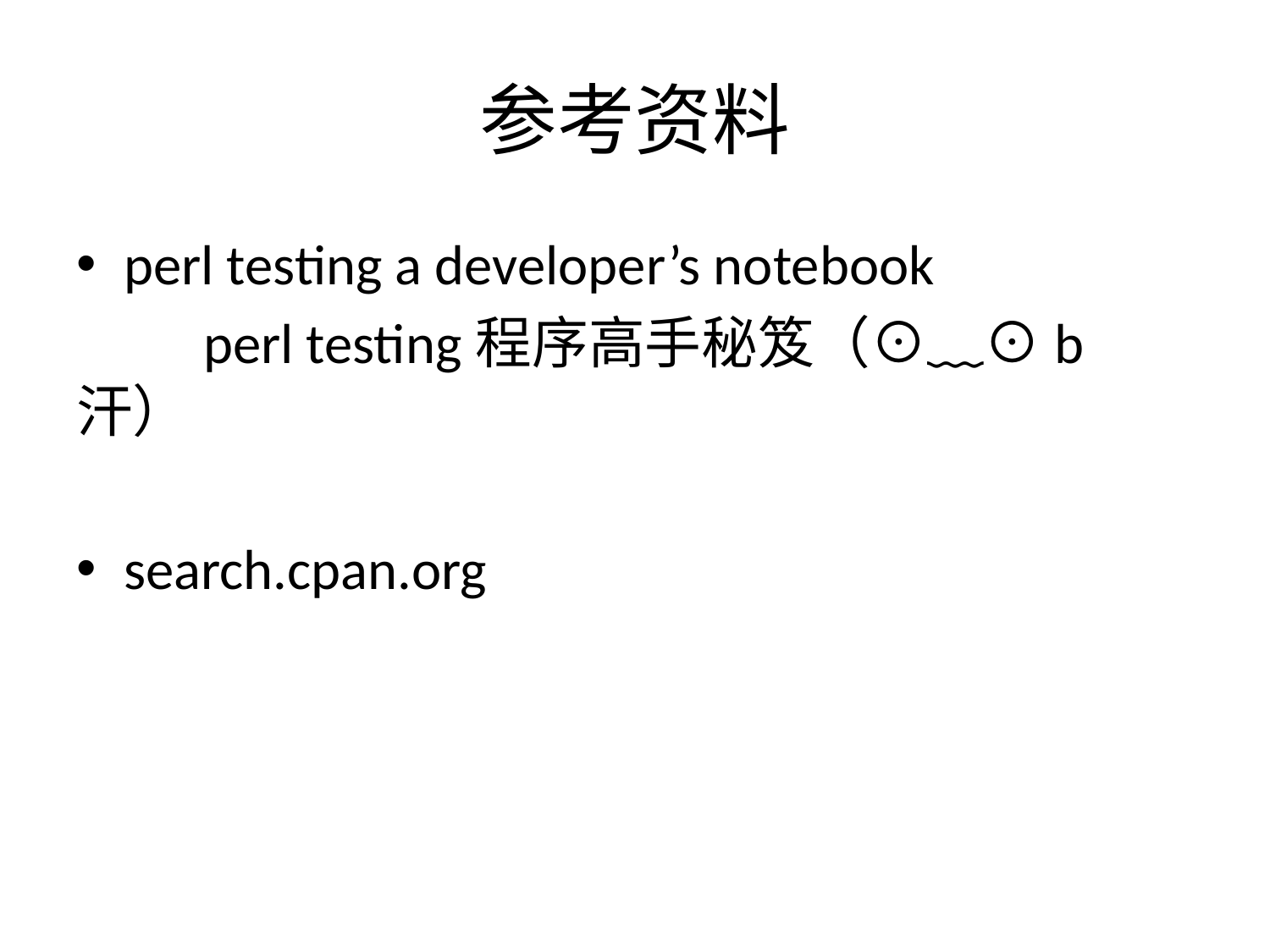

# 参考资料
perl testing a developer’s notebook
	perl testing程序高手秘笈（⊙﹏⊙b汗）

search.cpan.org